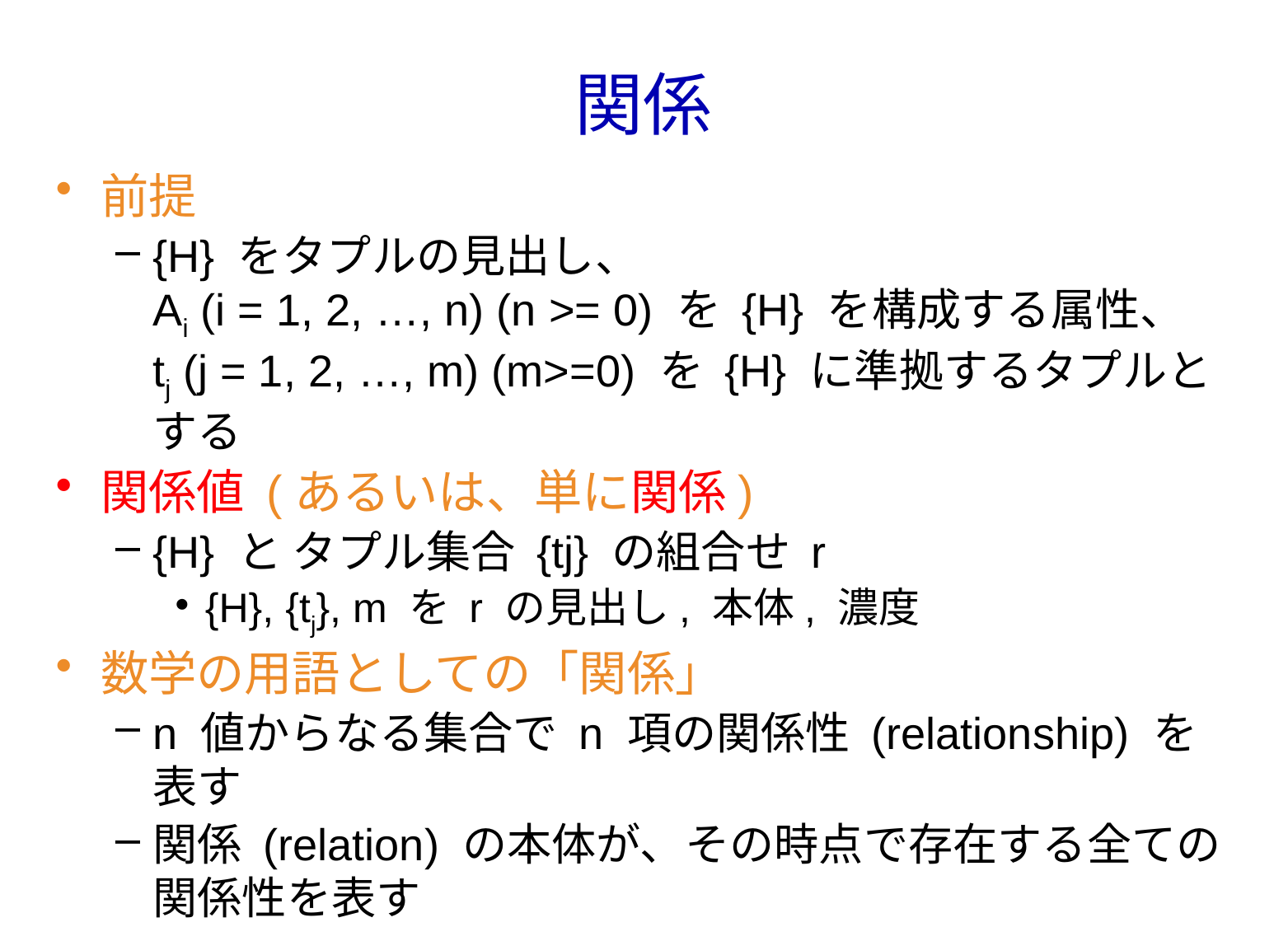

# 関係
前提
{H} をタプルの見出し、
Ai (i = 1, 2, …, n) (n >= 0) を {H} を構成する属性、
tj (j = 1, 2, …, m) (m>=0) を {H} に準拠するタプルとする
関係値 (あるいは、単に関係)
{H} と タプル集合 {tj} の組合せ r
{H}, {tj}, m を r の見出し, 本体, 濃度
数学の用語としての「関係」
n 値からなる集合で n 項の関係性 (relationship) を表す
関係 (relation) の本体が、その時点で存在する全ての関係性を表す
原義としては、「テーブル同士を関係づける」からではない